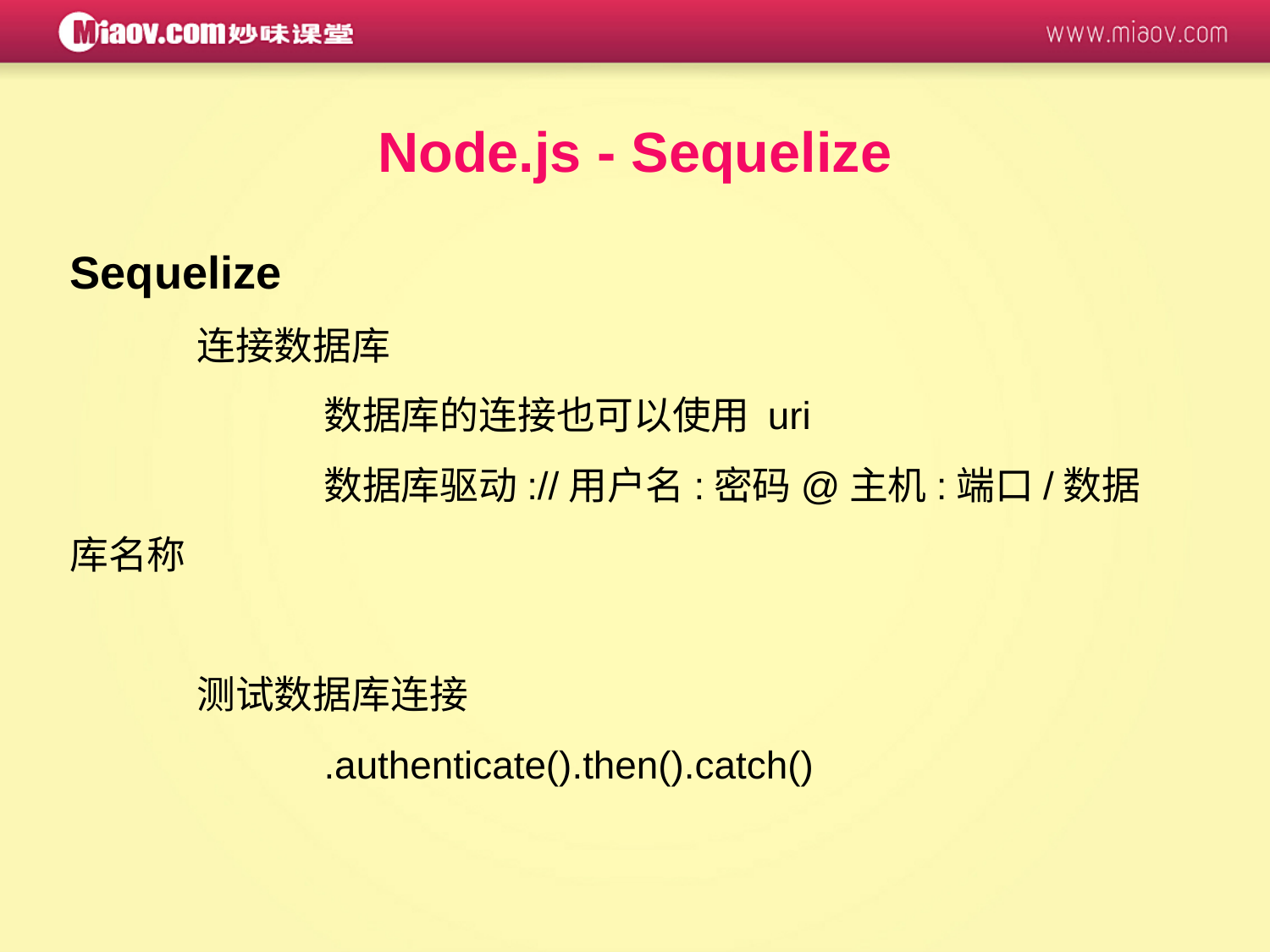

Node.js - Sequelize
Sequelize
	连接数据库
		数据库的连接也可以使用 uri
		数据库驱动://用户名:密码@主机:端口/数据库名称

	测试数据库连接
		.authenticate().then().catch()